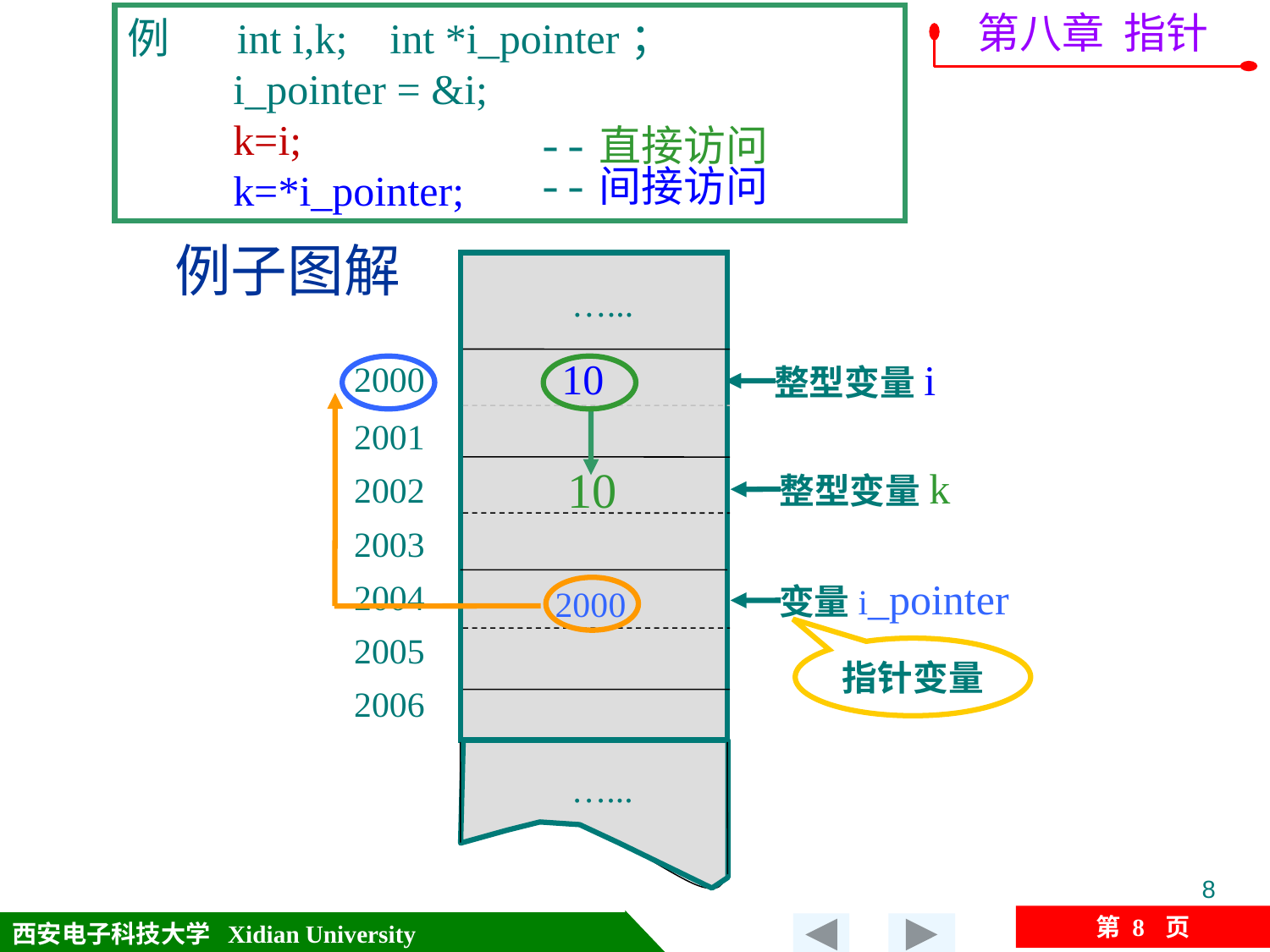

第八章  指针

例      int i,k;    int *i_pointer；
          i_pointer = &i;
          k=i;
          k=*i_pointer;
--直接访问
--间接访问
例子图解

…...
10
整型变量i

2000

2001
10
整型变量k

2002

2003
变量i_pointer
2004

2000

2005

指针变量
2006

…...

8